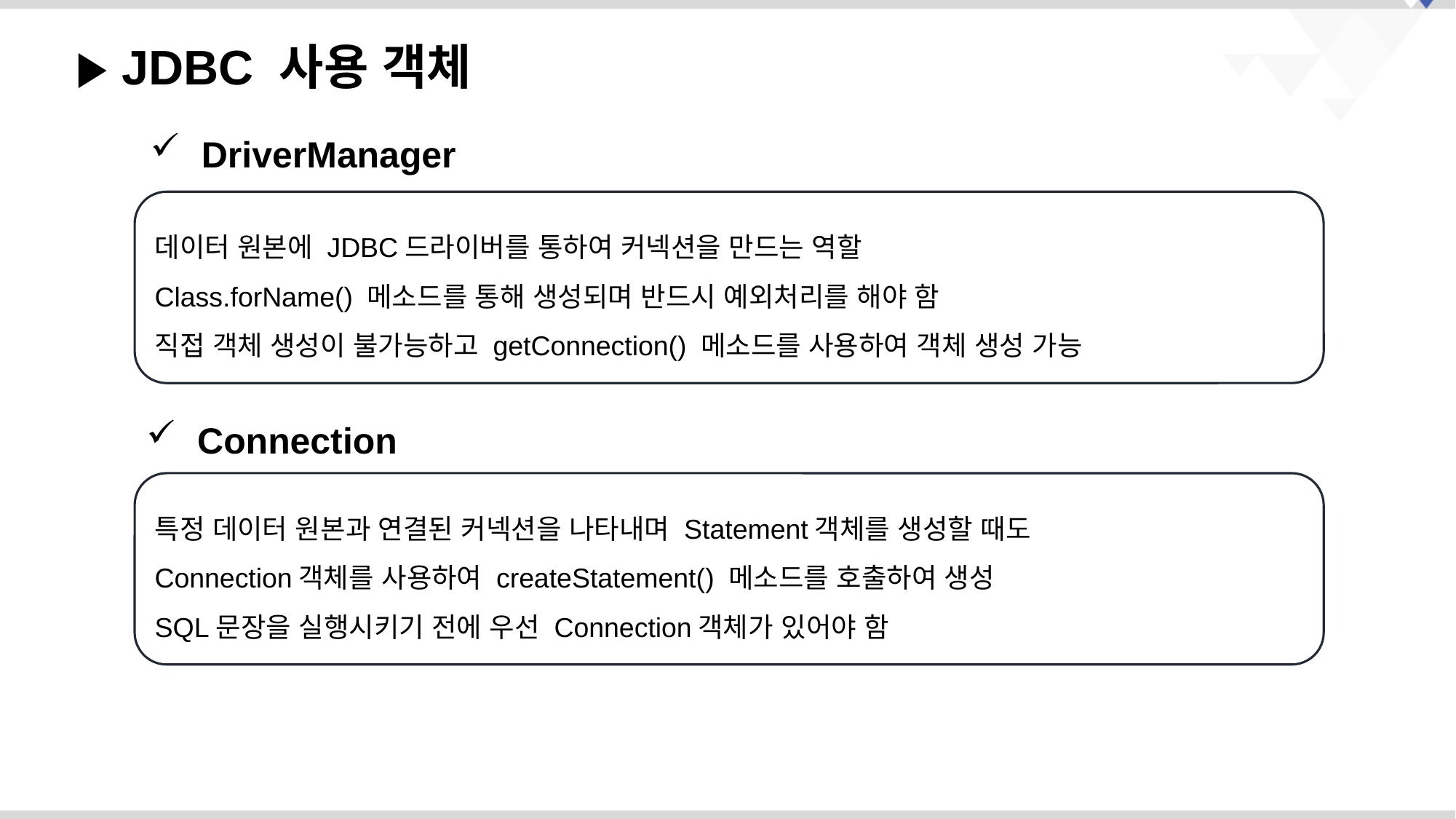

▶ JDBC 사용 객체
 DriverManager
데이터 원본에 JDBC드라이버를 통하여 커넥션을 만드는 역할
Class.forName() 메소드를 통해 생성되며 반드시 예외처리를 해야 함
직접 객체 생성이 불가능하고 getConnection() 메소드를 사용하여 객체 생성 가능
 Connection
특정 데이터 원본과 연결된 커넥션을 나타내며 Statement객체를 생성할 때도
Connection객체를 사용하여 createStatement() 메소드를 호출하여 생성
SQL문장을 실행시키기 전에 우선 Connection객체가 있어야 함